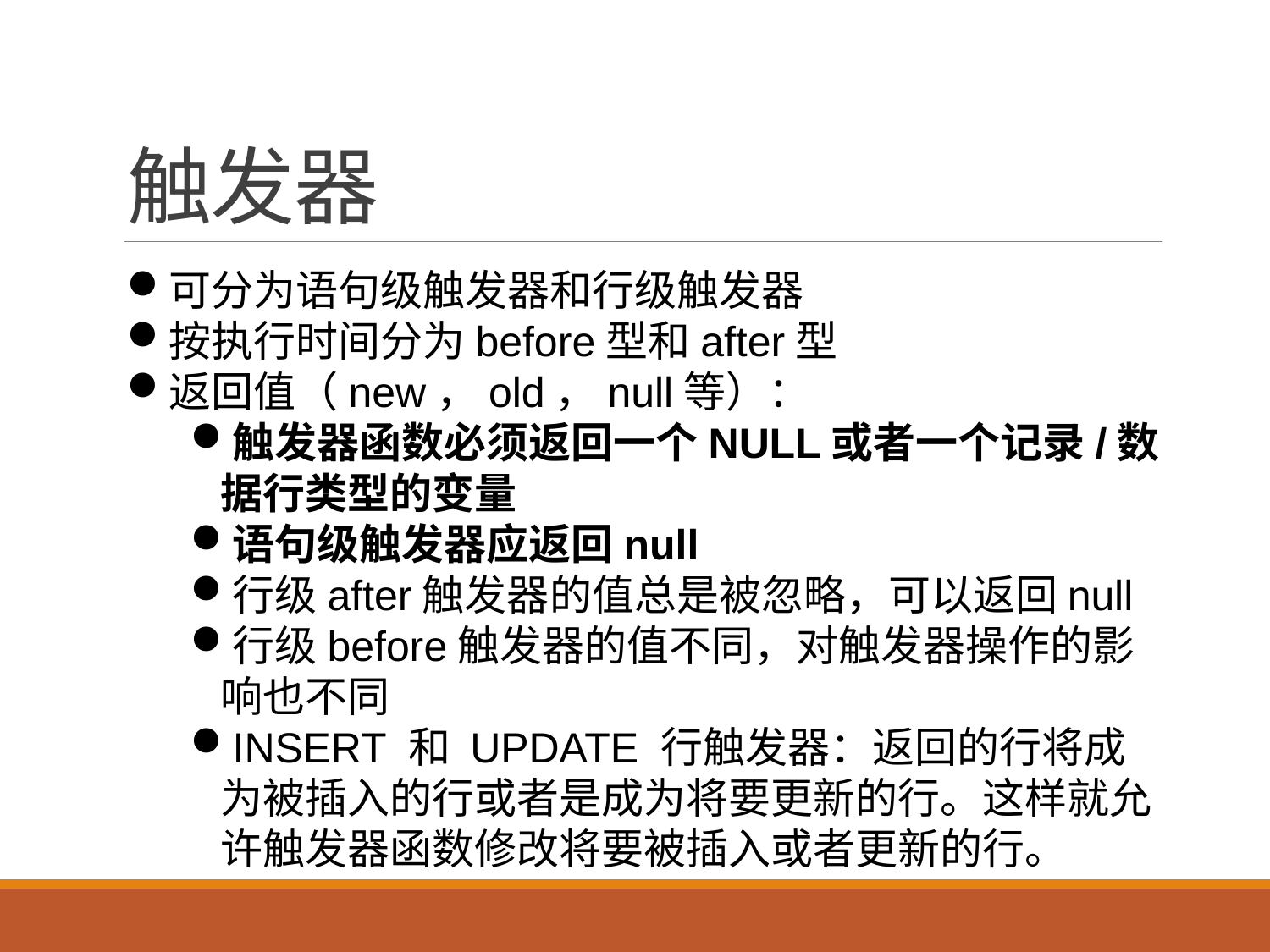

# 触发器
可分为语句级触发器和行级触发器
按执行时间分为before型和after型
返回值（new，old，null等）：
触发器函数必须返回一个NULL或者一个记录/数据行类型的变量
语句级触发器应返回null
行级after触发器的值总是被忽略，可以返回null
行级before触发器的值不同，对触发器操作的影响也不同
INSERT 和 UPDATE 行触发器：返回的行将成为被插入的行或者是成为将要更新的行。这样就允许触发器函数修改将要被插入或者更新的行。